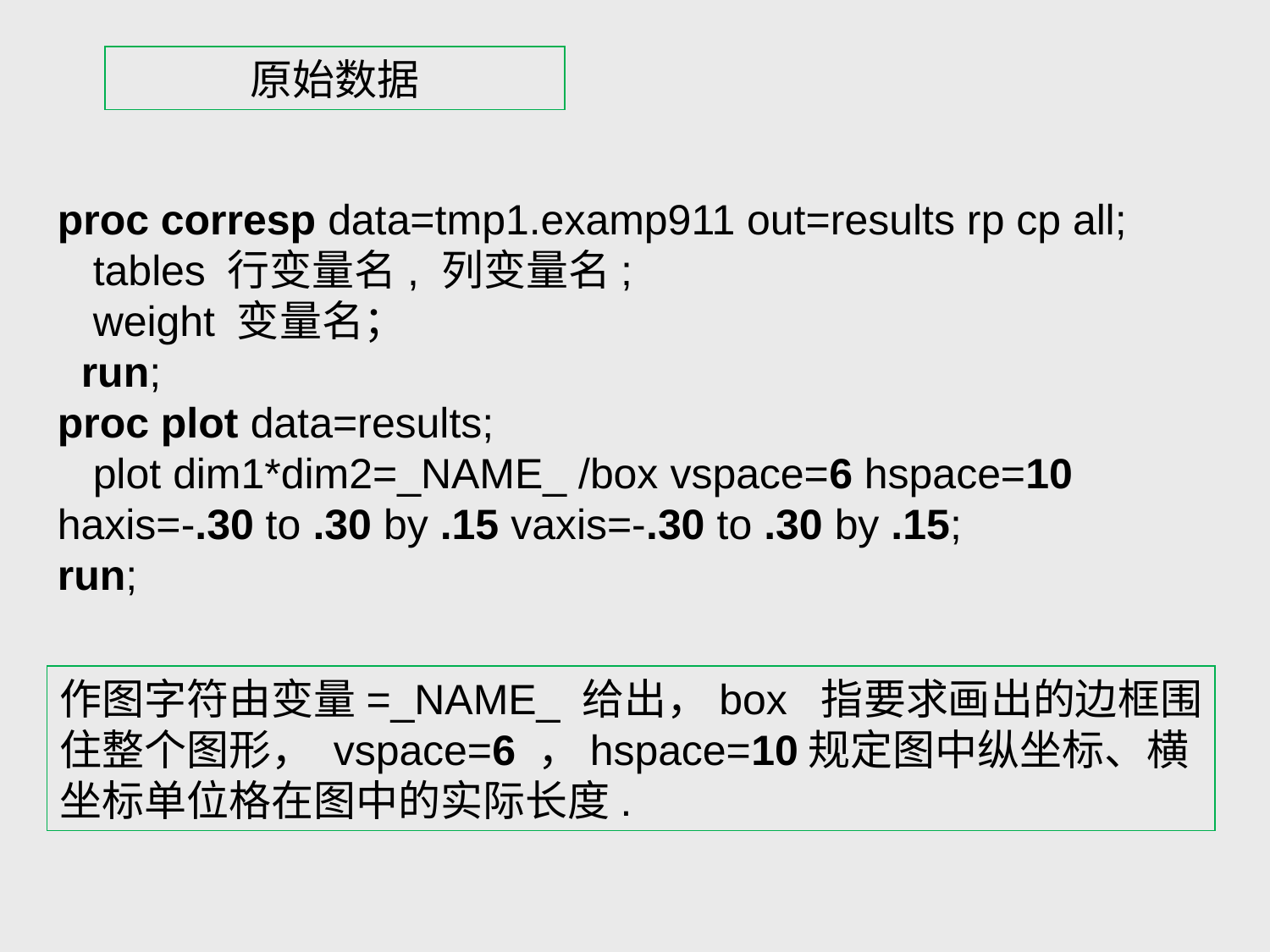

原始数据
proc corresp data=tmp1.examp911 out=results rp cp all;
   tables 行变量名, 列变量名;
   weight 变量名；
  run;
proc plot data=results;
   plot dim1*dim2=_NAME_ /box vspace=6 hspace=10 haxis=-.30 to .30 by .15 vaxis=-.30 to .30 by .15;
run;
作图字符由变量=_NAME_ 给出，box  指要求画出的边框围住整个图形， vspace=6 ，hspace=10规定图中纵坐标、横坐标单位格在图中的实际长度.